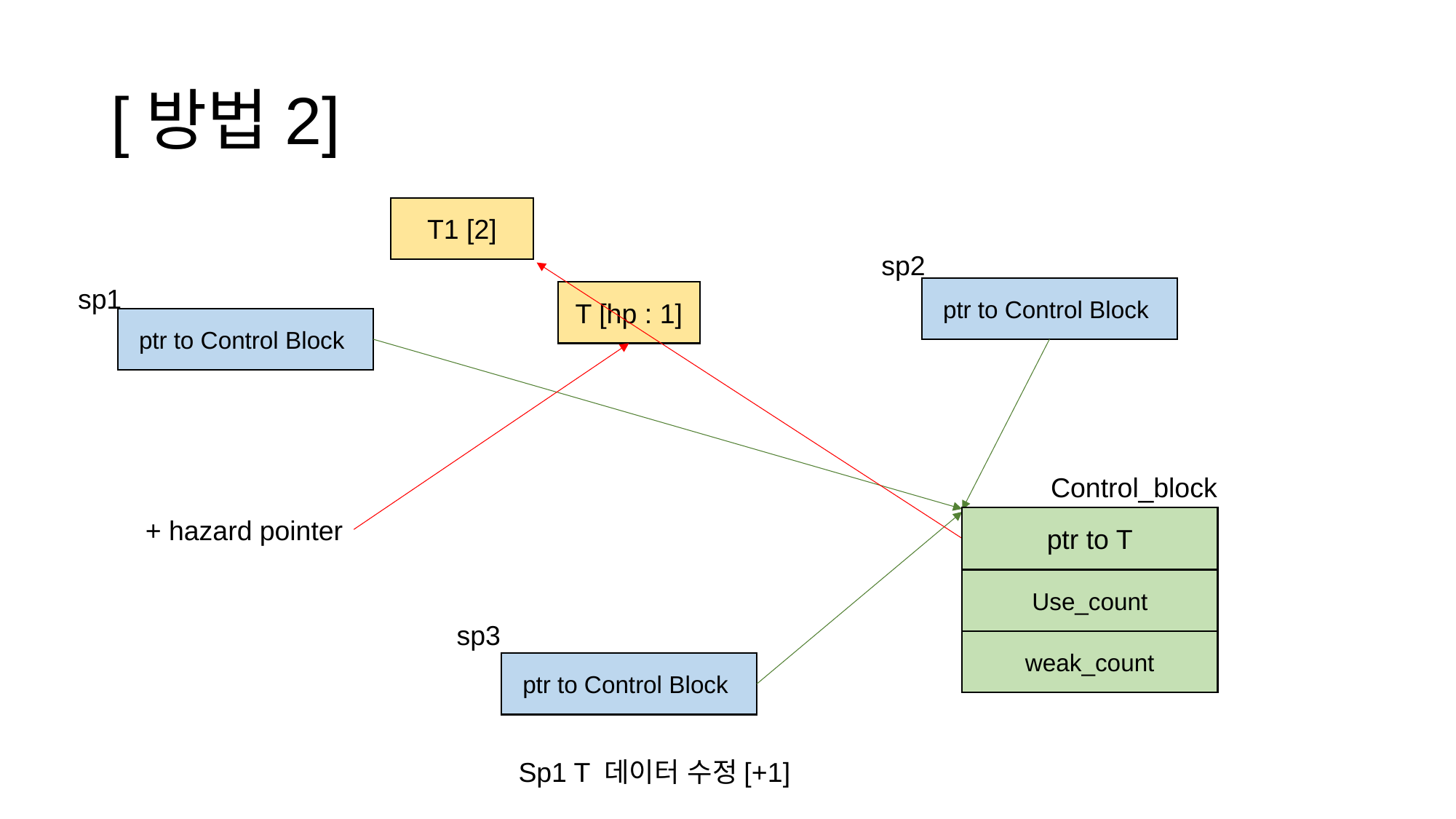

# [방법2]
T1 [2]
sp2
ptr to Control Block
sp1
ptr to Control Block
T [hp : 1]
Control_block
ptr to T
Use_count
weak_count
+ hazard pointer
sp3
ptr to Control Block
Sp1 T 데이터 수정[+1]